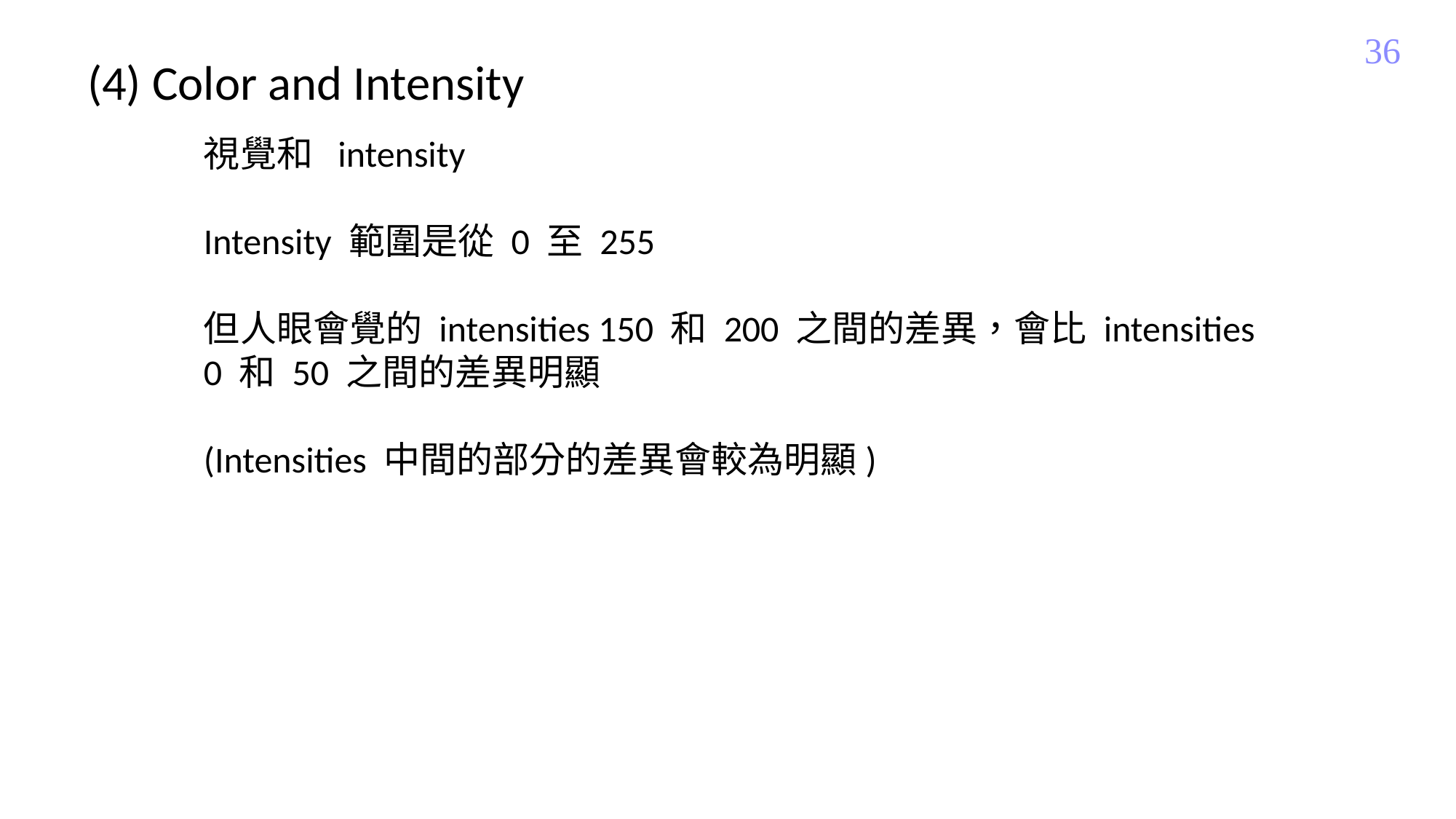

36
(4) Color and Intensity
視覺和  intensity

Intensity 範圍是從 0 至 255

但人眼會覺的 intensities 150 和 200 之間的差異，會比 intensities 0 和 50 之間的差異明顯

(Intensities 中間的部分的差異會較為明顯)